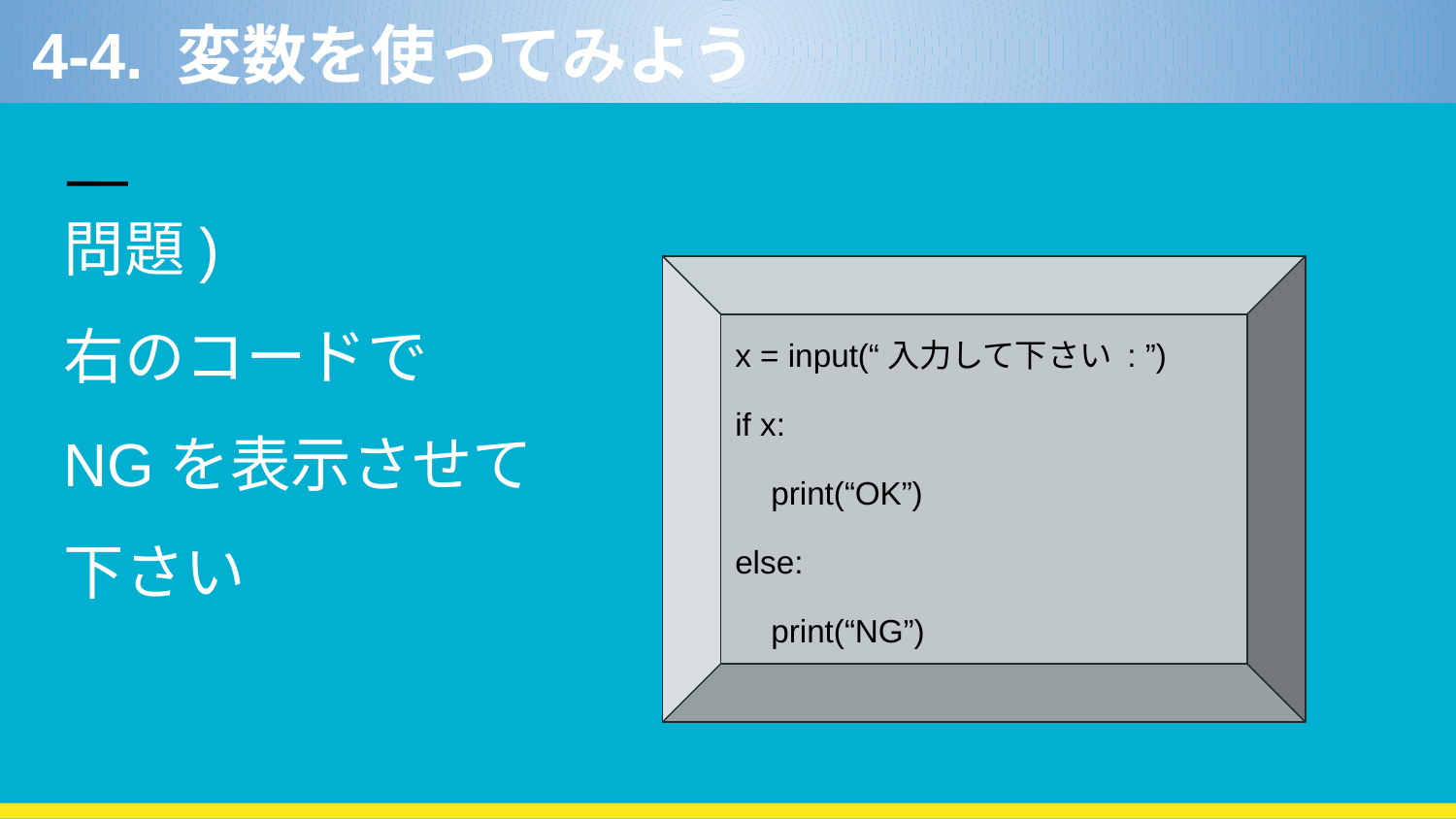

4-4. 変数を使ってみよう
問題)
右のコードで
NGを表示させて
下さい
x = input(“入力して下さい : ”)
if x:
    print(“OK”)
else:
    print(“NG”)